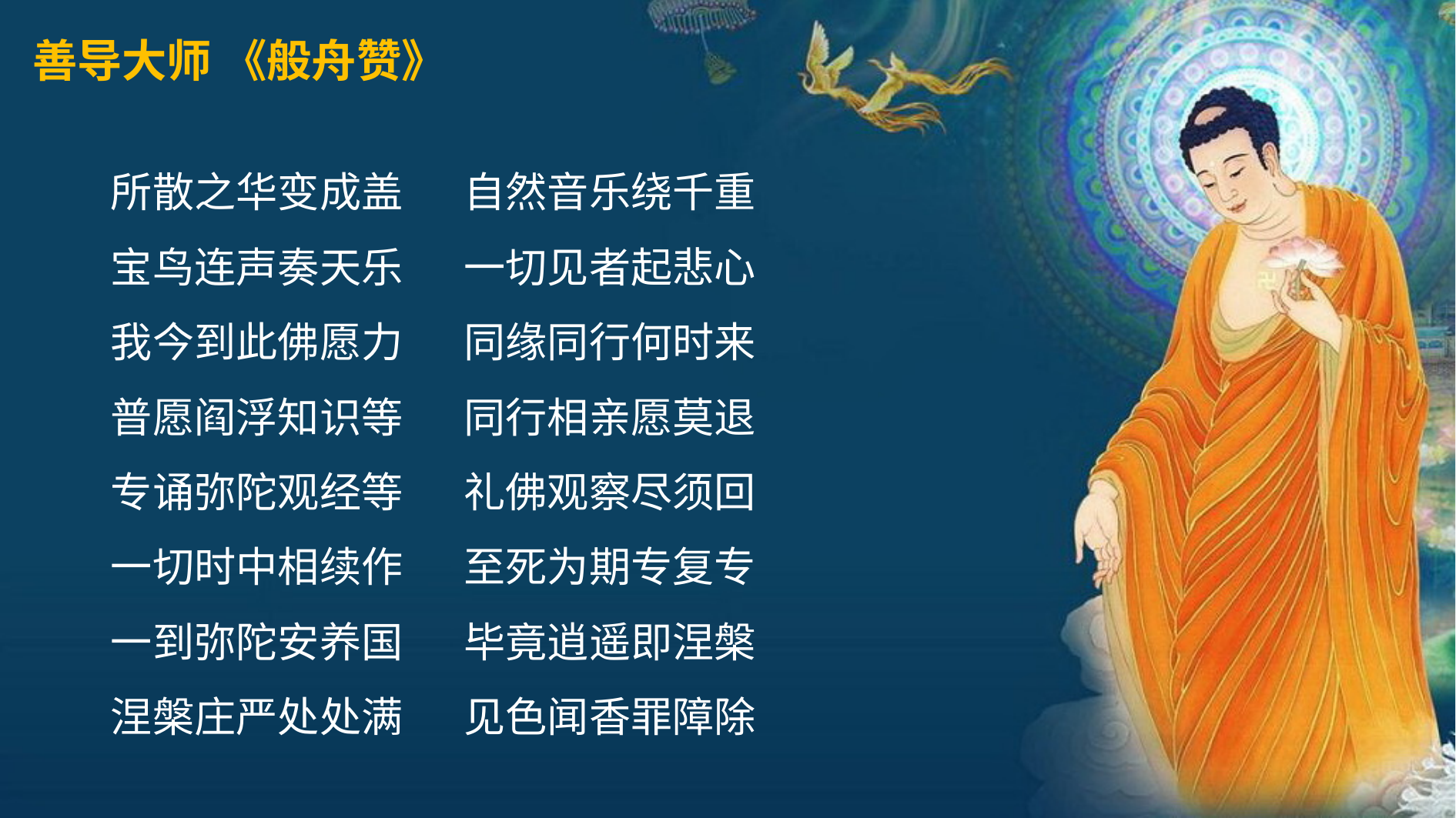

善导大师 《般舟赞》
所散之华变成盖　  自然音乐绕千重
宝鸟连声奏天乐  　一切见者起悲心
我今到此佛愿力　  同缘同行何时来
普愿阎浮知识等　  同行相亲愿莫退
专诵弥陀观经等　  礼佛观察尽须回
一切时中相续作　  至死为期专复专
一到弥陀安养国　  毕竟逍遥即涅槃
涅槃庄严处处满　  见色闻香罪障除